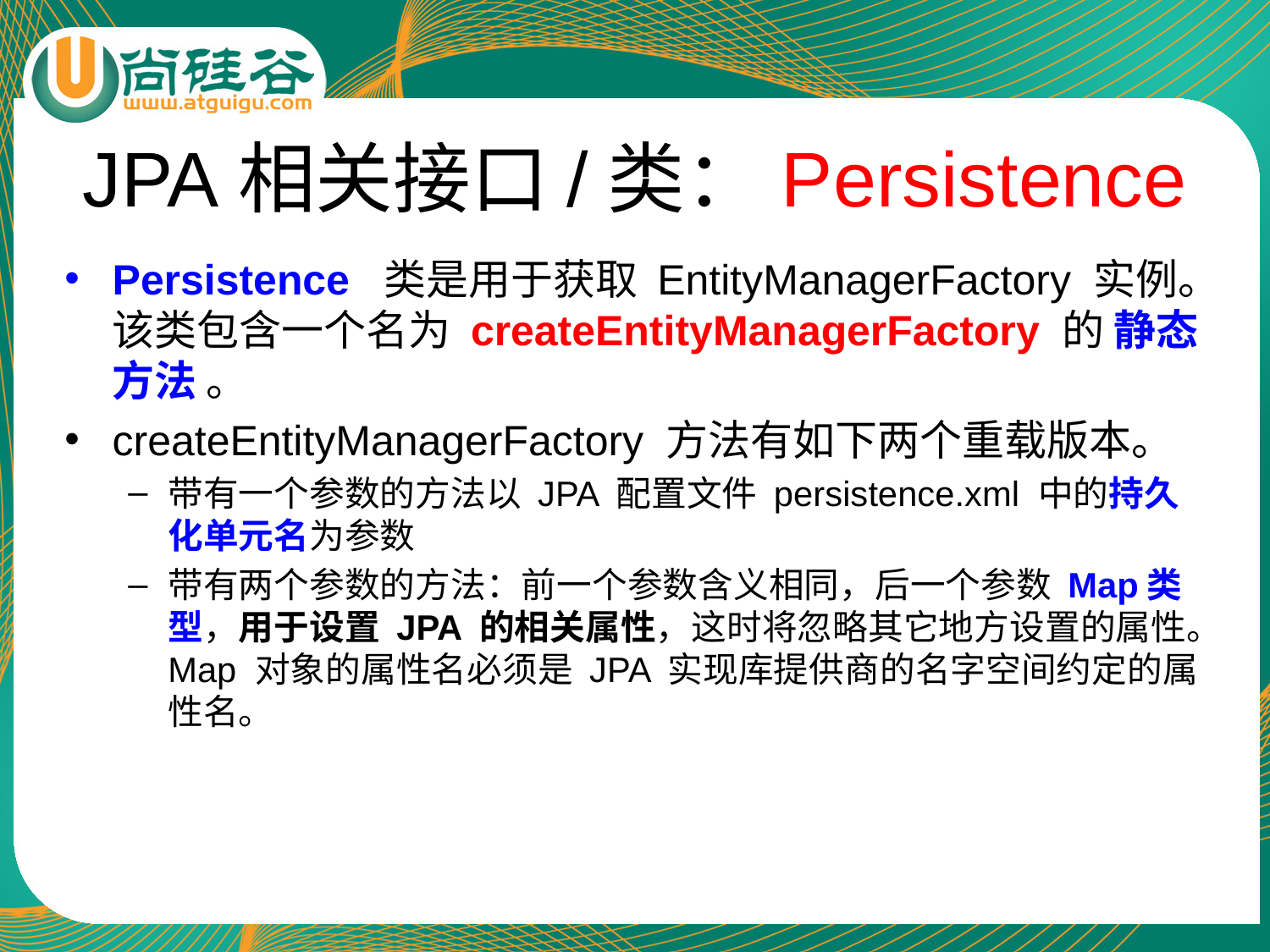

# JPA相关接口/类：Persistence
Persistence  类是用于获取 EntityManagerFactory 实例。该类包含一个名为 createEntityManagerFactory 的 静态方法 。
createEntityManagerFactory 方法有如下两个重载版本。
带有一个参数的方法以 JPA 配置文件 persistence.xml 中的持久化单元名为参数
带有两个参数的方法：前一个参数含义相同，后一个参数 Map类型，用于设置 JPA 的相关属性，这时将忽略其它地方设置的属性。Map 对象的属性名必须是 JPA 实现库提供商的名字空间约定的属性名。